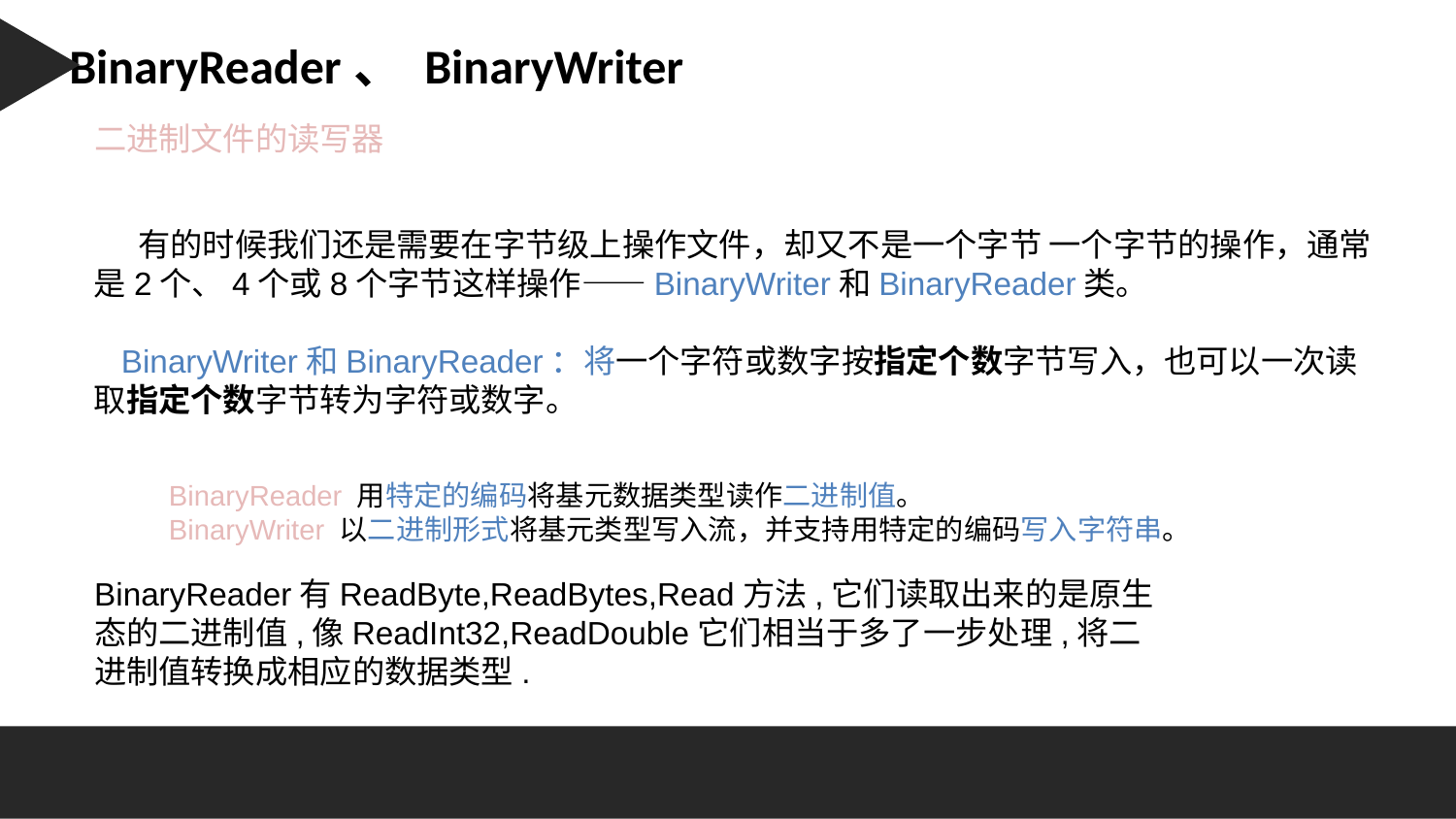

Character 字符串：

BinaryReader、 BinaryWriter
二进制文件的读写器
     有的时候我们还是需要在字节级上操作文件，却又不是一个字节 一个字节的操作，通常是2个、4个或8个字节这样操作——BinaryWriter和BinaryReader类。

   BinaryWriter和BinaryReader：将一个字符或数字按指定个数字节写入，也可以一次读取指定个数字节转为字符或数字。
stringWriter
BinaryReader 用特定的编码将基元数据类型读作二进制值。
BinaryWriter 以二进制形式将基元类型写入流，并支持用特定的编码写入字符串。
BinaryReader有ReadByte,ReadBytes,Read方法,它们读取出来的是原生态的二进制值,像ReadInt32,ReadDouble它们相当于多了一步处理,将二进制值转换成相应的数据类型.